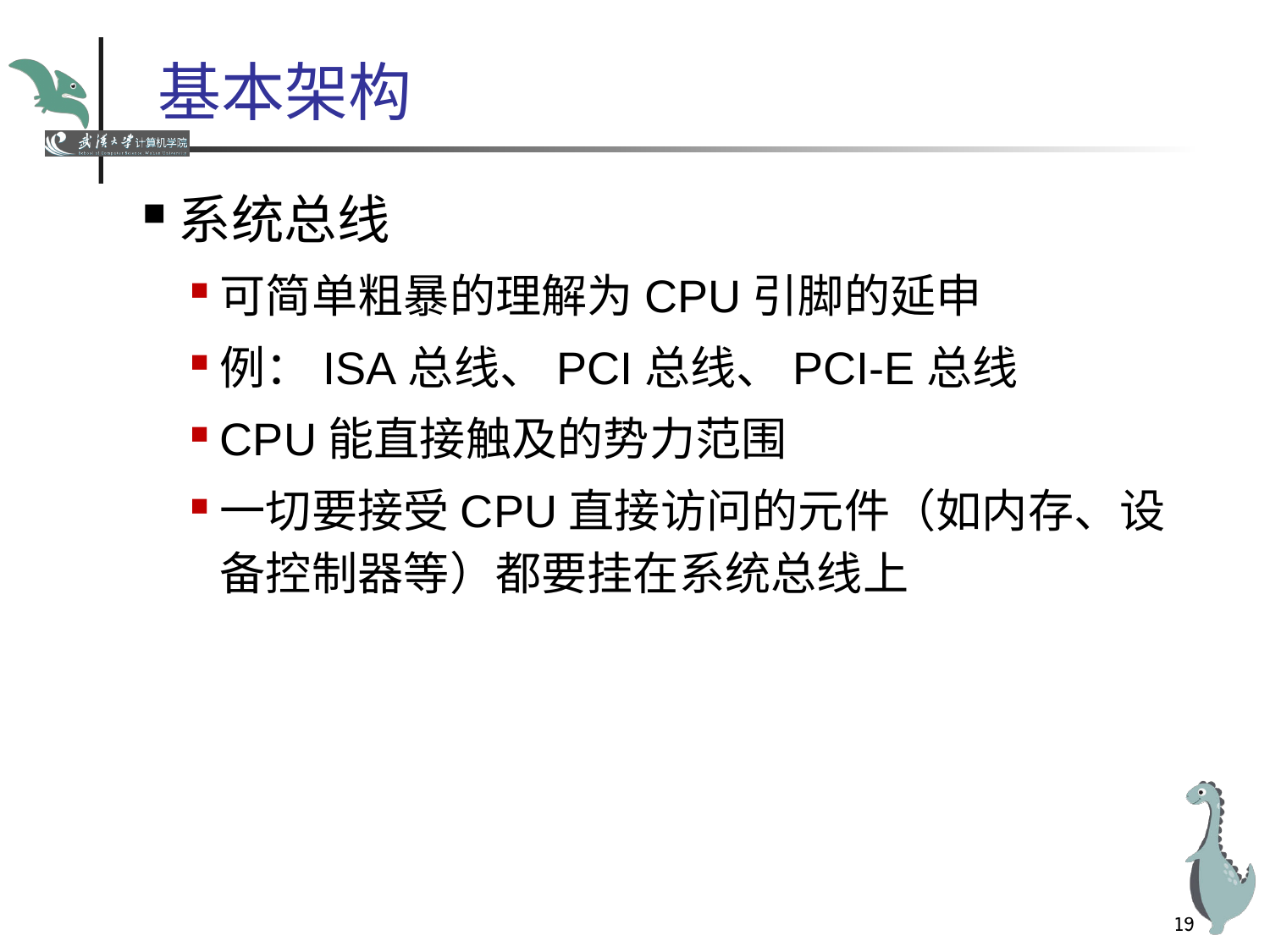

# 基本架构
系统总线
可简单粗暴的理解为CPU引脚的延申
例：ISA总线、PCI总线、PCI-E总线
CPU能直接触及的势力范围
一切要接受CPU直接访问的元件（如内存、设备控制器等）都要挂在系统总线上
19